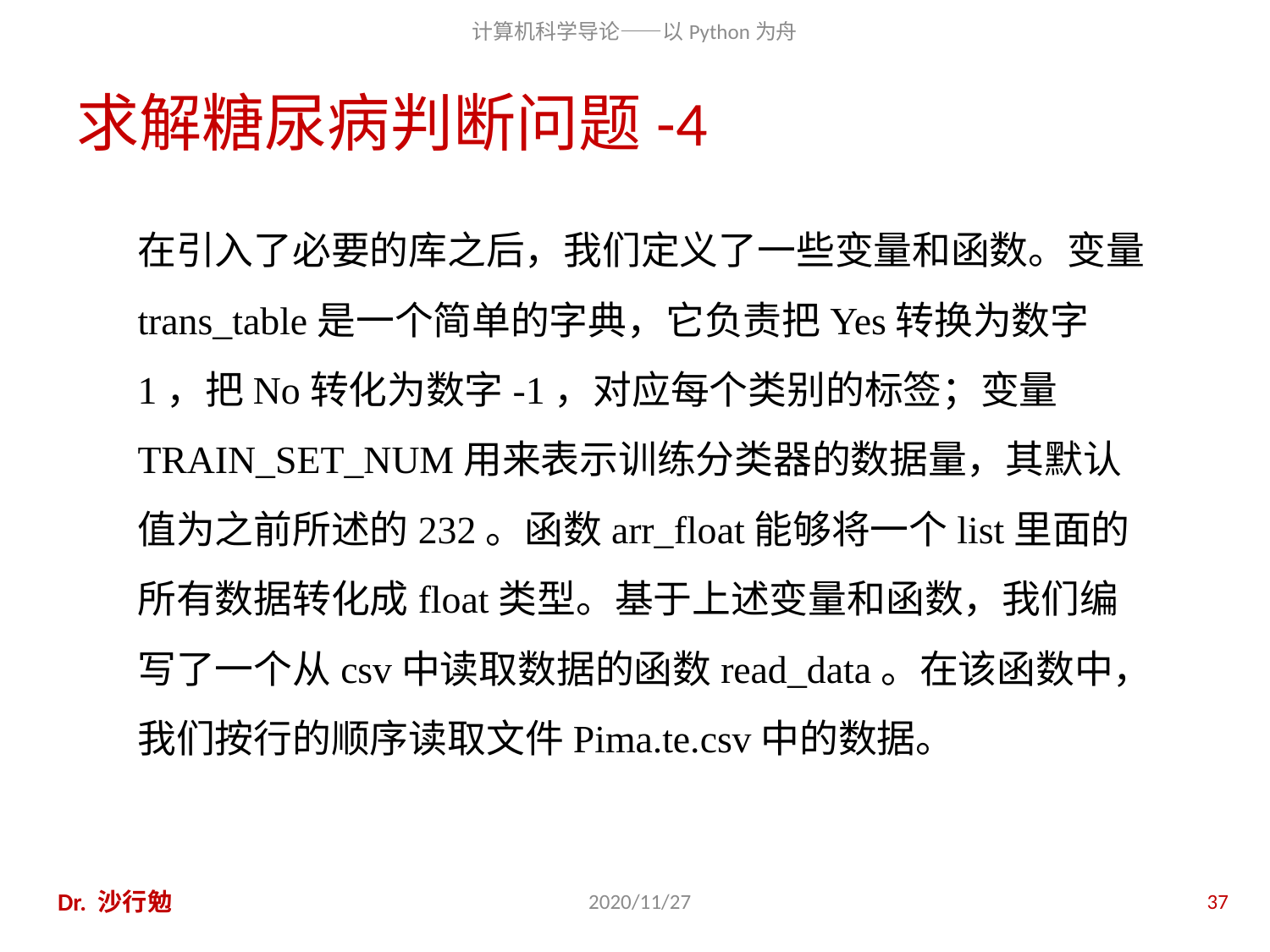

# 求解糖尿病判断问题-4
在引入了必要的库之后，我们定义了一些变量和函数。变量trans_table是一个简单的字典，它负责把Yes转换为数字1，把No转化为数字-1，对应每个类别的标签；变量TRAIN_SET_NUM用来表示训练分类器的数据量，其默认值为之前所述的232。函数arr_float能够将一个list里面的所有数据转化成float类型。基于上述变量和函数，我们编写了一个从csv中读取数据的函数read_data。在该函数中，我们按行的顺序读取文件Pima.te.csv中的数据。
Dr. 沙行勉
2020/11/27
37